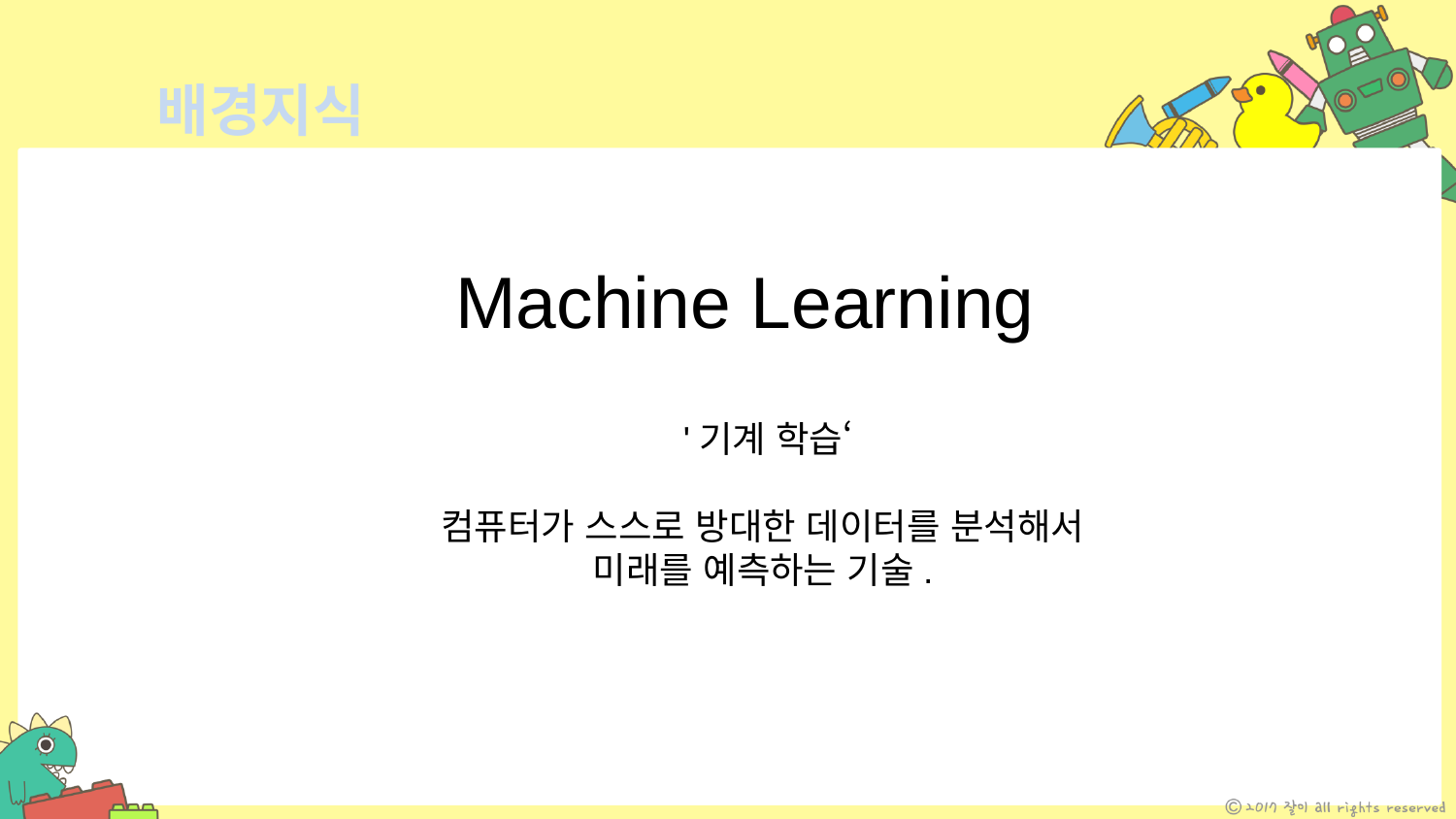

배경지식
Machine Learning
'기계 학습‘

컴퓨터가 스스로 방대한 데이터를 분석해서  미래를 예측하는 기술.